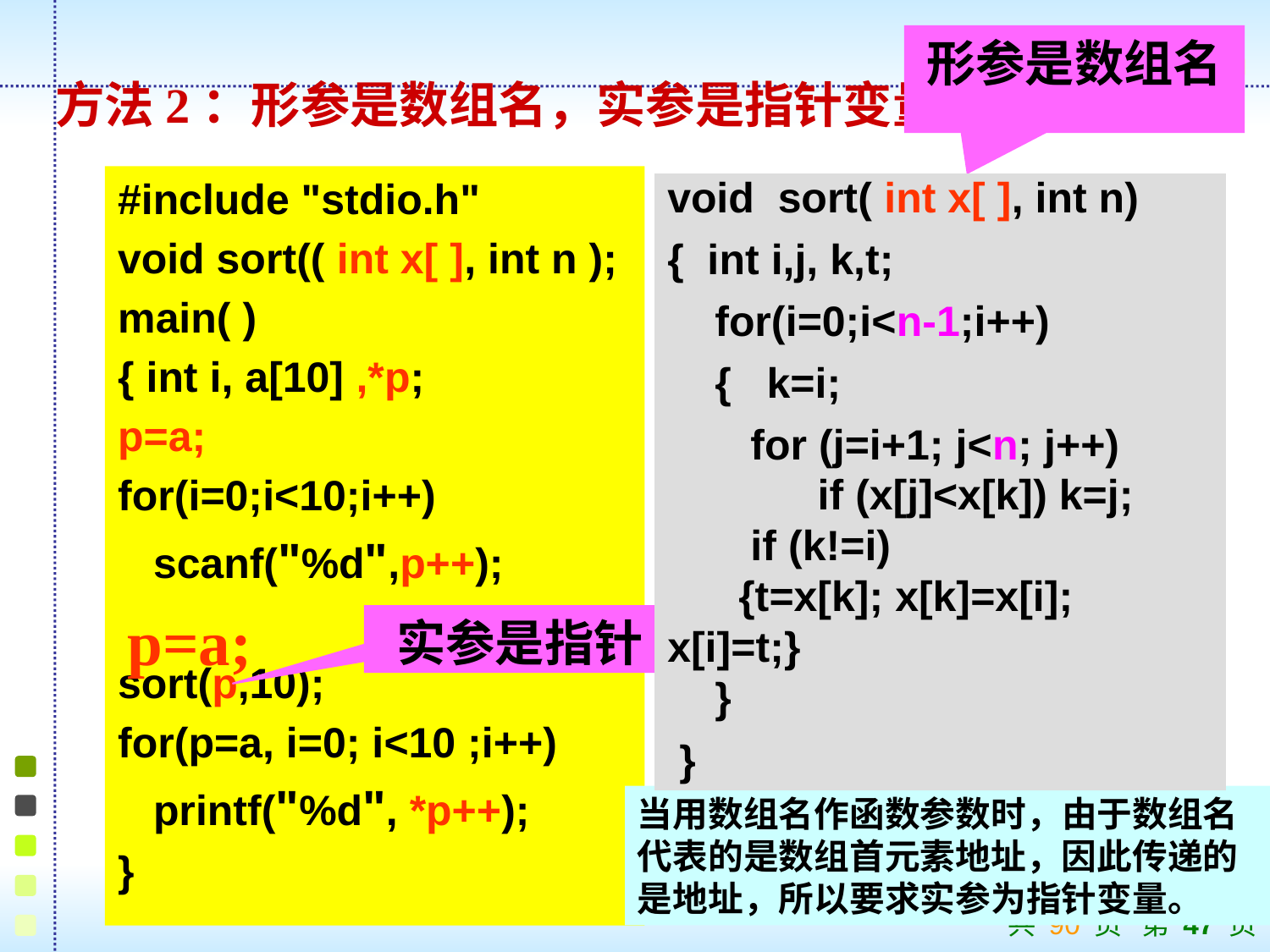

形参是数组名
方法2：形参是数组名，实参是指针变量。
#include "stdio.h"
void sort(( int x[ ], int n );
main( )
{ int i, a[10] ,*p;
p=a;
for(i=0;i<10;i++)
   scanf("%d",p++);

sort(p,10);
for(p=a, i=0; i<10 ;i++)
   printf("%d", *p++);
}
void  sort( int x[ ], int n)
{  int i,j, k,t;
    for(i=0;i<n-1;i++)
    {   k=i;
       for (j=i+1; j<n; j++)
      if (x[j]<x[k]) k=j;
       if (k!=i)
      {t=x[k]; x[k]=x[i]; x[i]=t;}
    }
 }
p=a;
实参是指针
当用数组名作函数参数时，由于数组名代表的是数组首元素地址，因此传递的是地址，所以要求实参为指针变量。
共 90 页   第 47 页